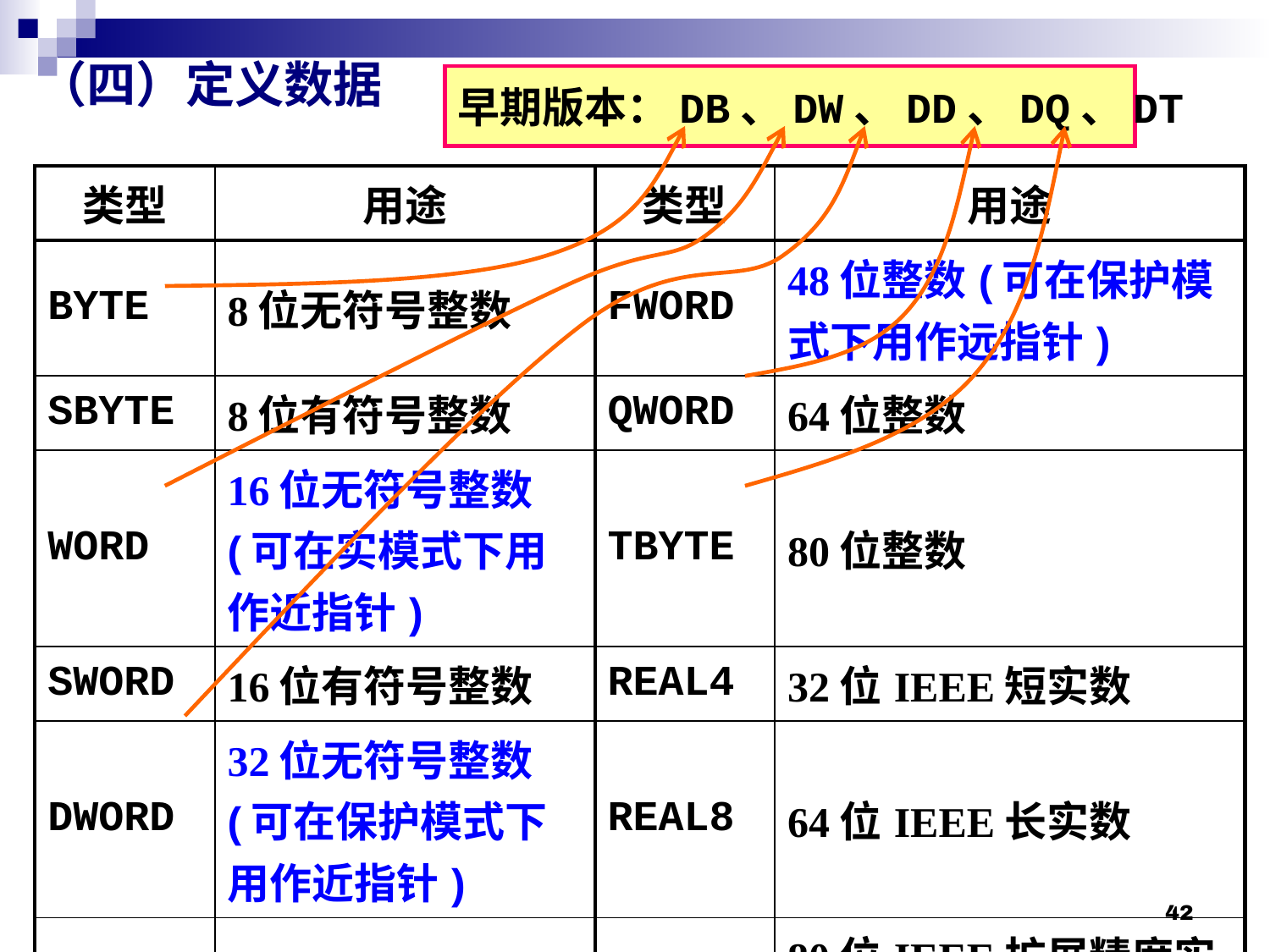

# （四）定义数据
早期版本：DB、DW、DD、DQ、DT

| 类型 | 用途 | 类型 | 用途 |
| --- | --- | --- | --- |
| BYTE | 8位无符号整数 | FWORD | 48位整数(可在保护模式下用作远指针) |
| SBYTE | 8位有符号整数 | QWORD | 64位整数 |
| WORD | 16位无符号整数 (可在实模式下用作近指针) | TBYTE | 80位整数 |
| SWORD | 16位有符号整数 | REAL4 | 32位IEEE短实数 |
| DWORD | 32位无符号整数 (可在保护模式下用作近指针) | REAL8 | 64位IEEE长实数 |
| SDWORD | 32位有符号整数 | REAL10 | 80位IEEE扩展精度实数 |
42